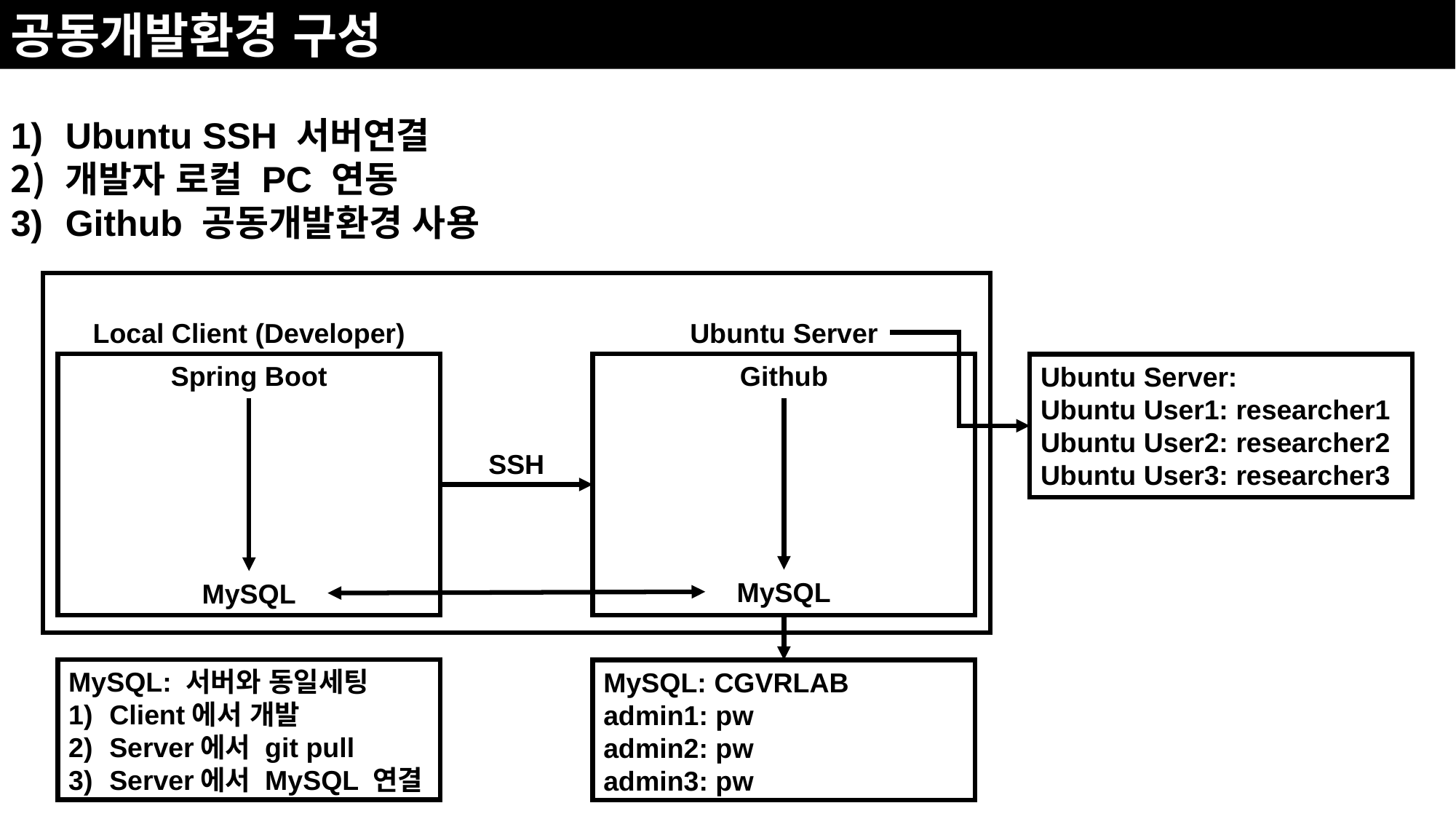

공동개발환경 구성
Ubuntu SSH 서버연결
개발자 로컬 PC 연동
Github 공동개발환경 사용

Local Client (Developer)
Ubuntu Server
Spring Boot
Github

SSH
MySQL
MySQL
Ubuntu Server:
Ubuntu User1: researcher1
Ubuntu User2: researcher2
Ubuntu User3: researcher3

MySQL: 서버와 동일세팅
Client에서 개발
Server에서 git pull
Server에서 MySQL 연결
MySQL: CGVRLAB
admin1: pw
admin2: pw
admin3: pw